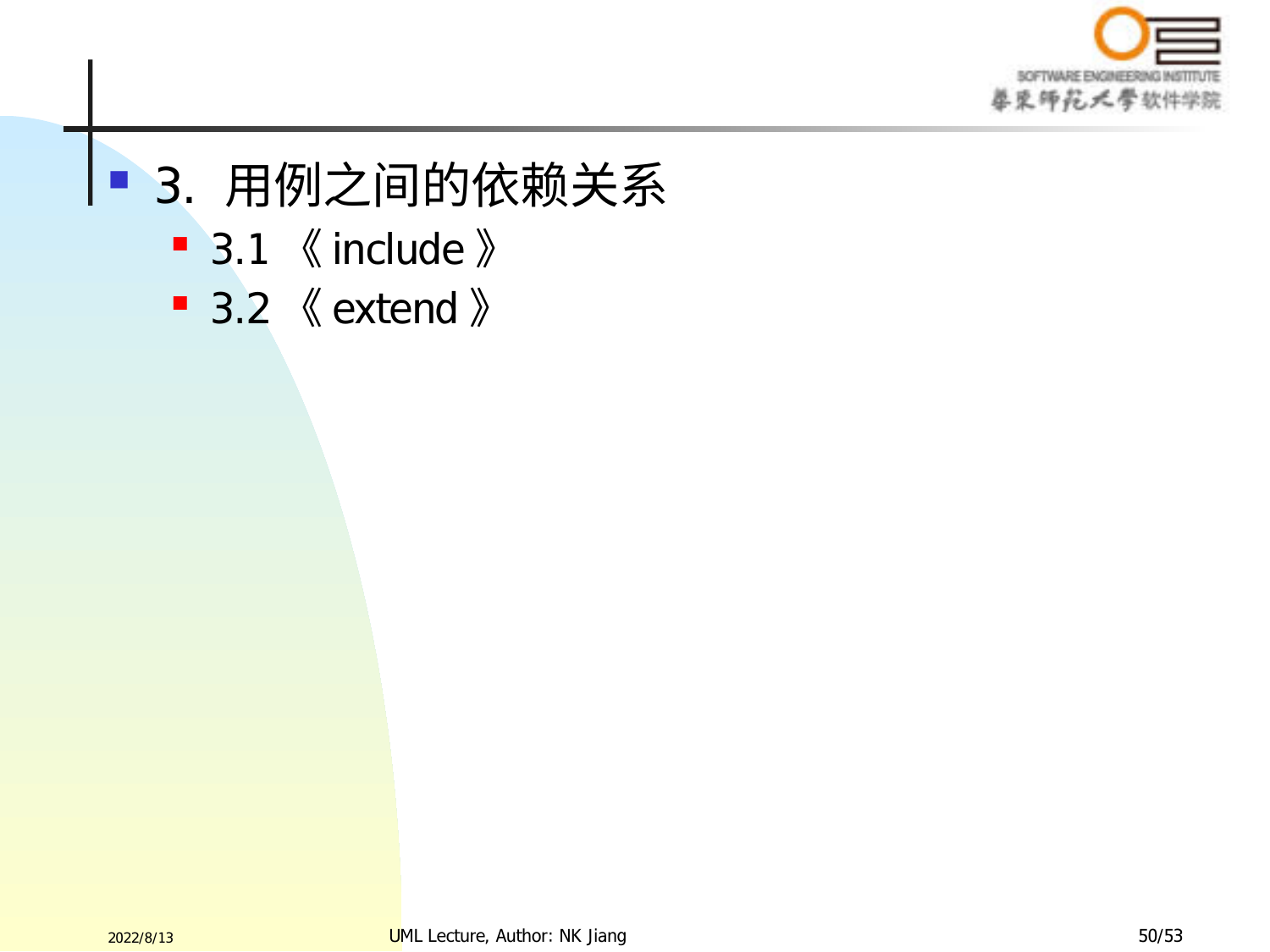

#
3. 用例之间的依赖关系
3.1《include》
3.2《extend》

2022/8/13
UML Lecture, Author: NK Jiang
50/53